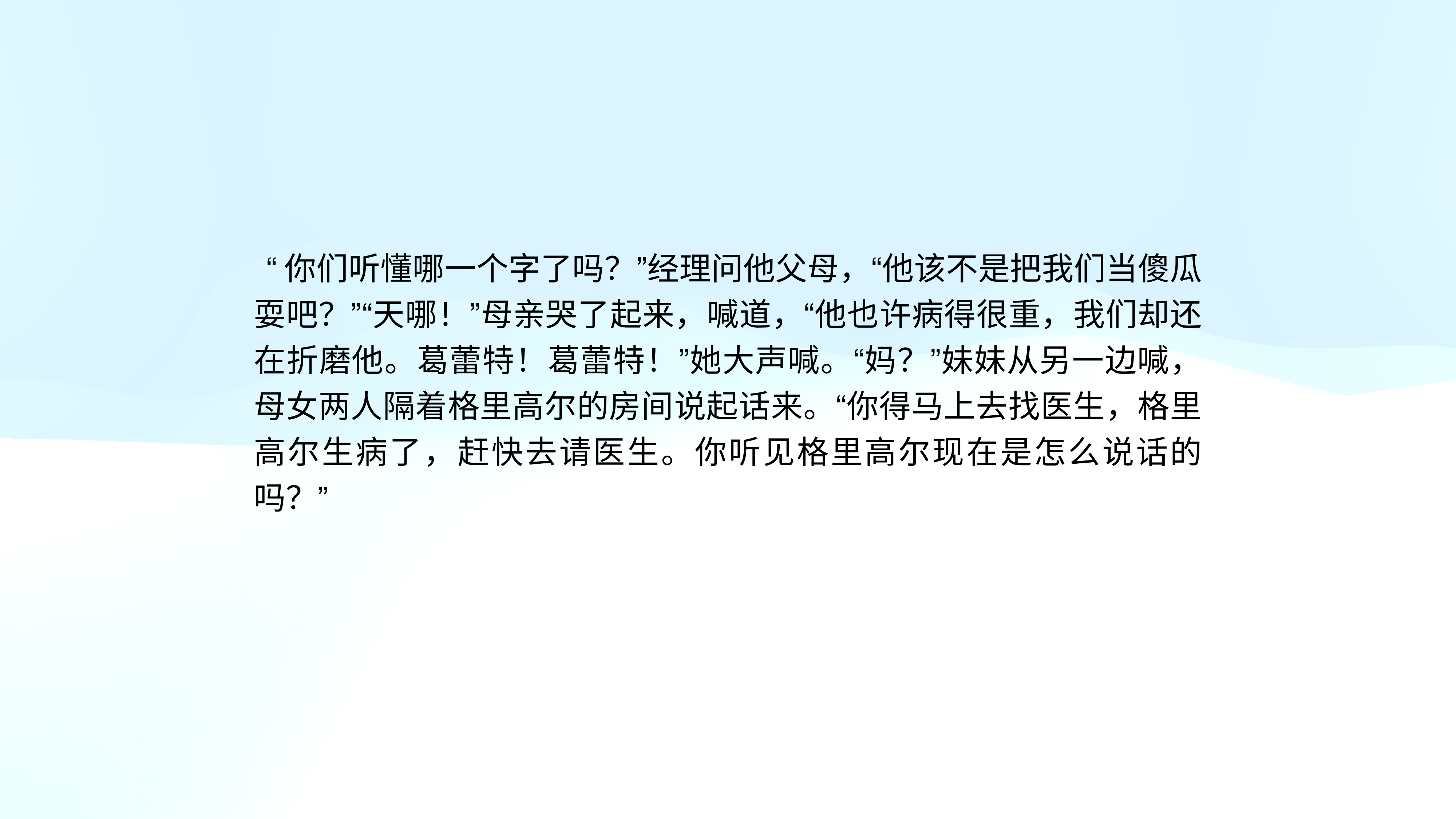

“你们听懂哪一个字了吗？”经理问他父母，“他该不是把我们当傻瓜耍吧？”“天哪！”母亲哭了起来，喊道，“他也许病得很重，我们却还在折磨他。葛蕾特！葛蕾特！”她大声喊。“妈？”妹妹从另一边喊，母女两人隔着格里高尔的房间说起话来。“你得马上去找医生，格里高尔生病了，赶快去请医生。你听见格里高尔现在是怎么说话的吗？”